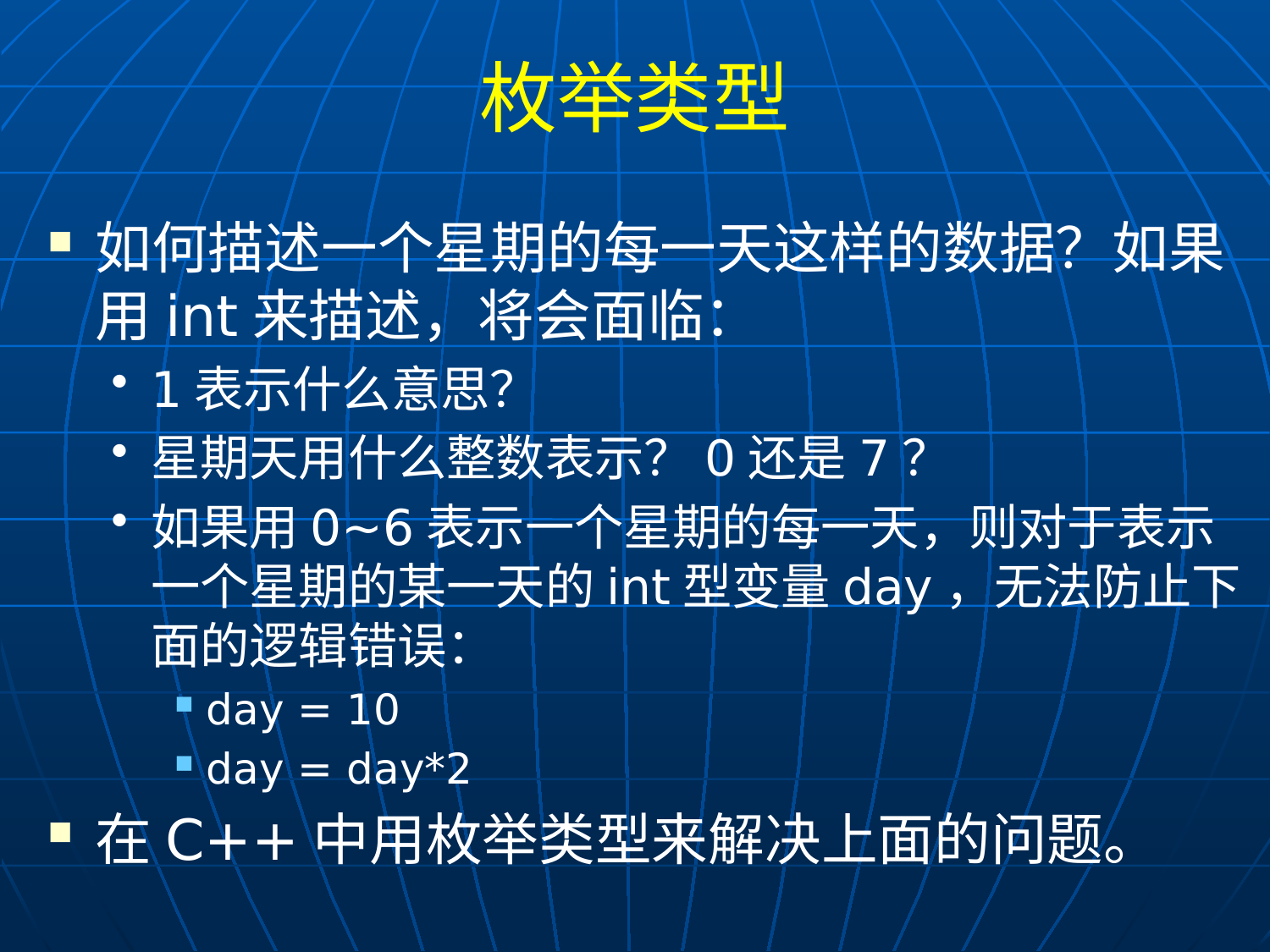

# 枚举类型
如何描述一个星期的每一天这样的数据？如果用int来描述，将会面临：
1表示什么意思？
星期天用什么整数表示？0还是7？
如果用0~6表示一个星期的每一天，则对于表示一个星期的某一天的int型变量day，无法防止下面的逻辑错误：
day = 10
day = day*2
在C++中用枚举类型来解决上面的问题。